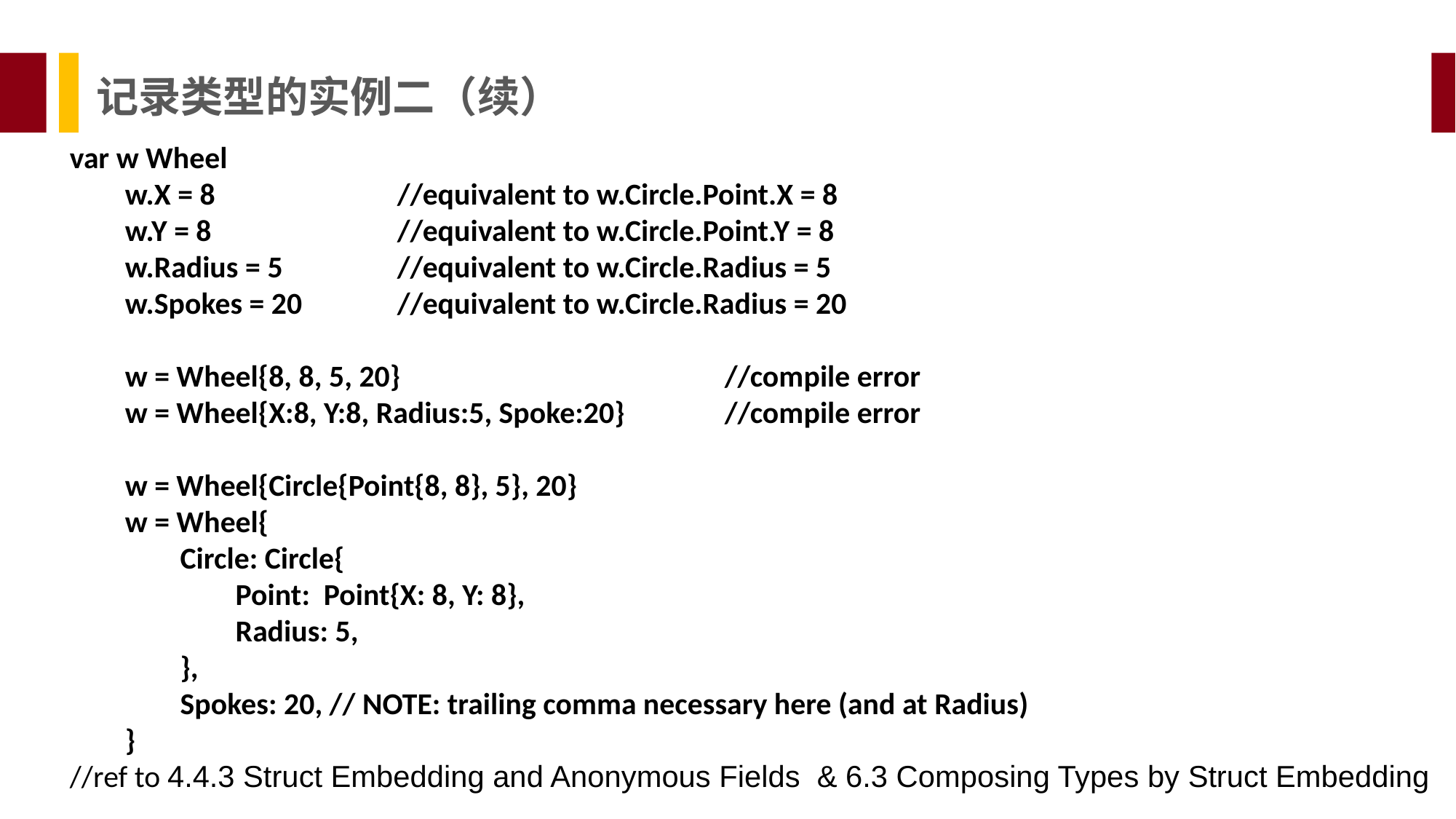

记录类型的实例二（续）
var w Wheel
        w.X = 8 		//equivalent to w.Circle.Point.X = 8
        w.Y = 8 		//equivalent to w.Circle.Point.Y = 8
        w.Radius = 5 	//equivalent to w.Circle.Radius = 5
        w.Spokes = 20 	//equivalent to w.Circle.Radius = 20

        w = Wheel{8, 8, 5, 20}			//compile error
        w = Wheel{X:8, Y:8, Radius:5, Spoke:20}	//compile error

        w = Wheel{Circle{Point{8, 8}, 5}, 20}
        w = Wheel{
                Circle: Circle{
                        Point:  Point{X: 8, Y: 8},
                        Radius: 5,
                },
                Spokes: 20, // NOTE: trailing comma necessary here (and at Radius)
        }
//ref to 4.4.3 Struct Embedding and Anonymous Fields  & 6.3 Composing Types by Struct Embedding